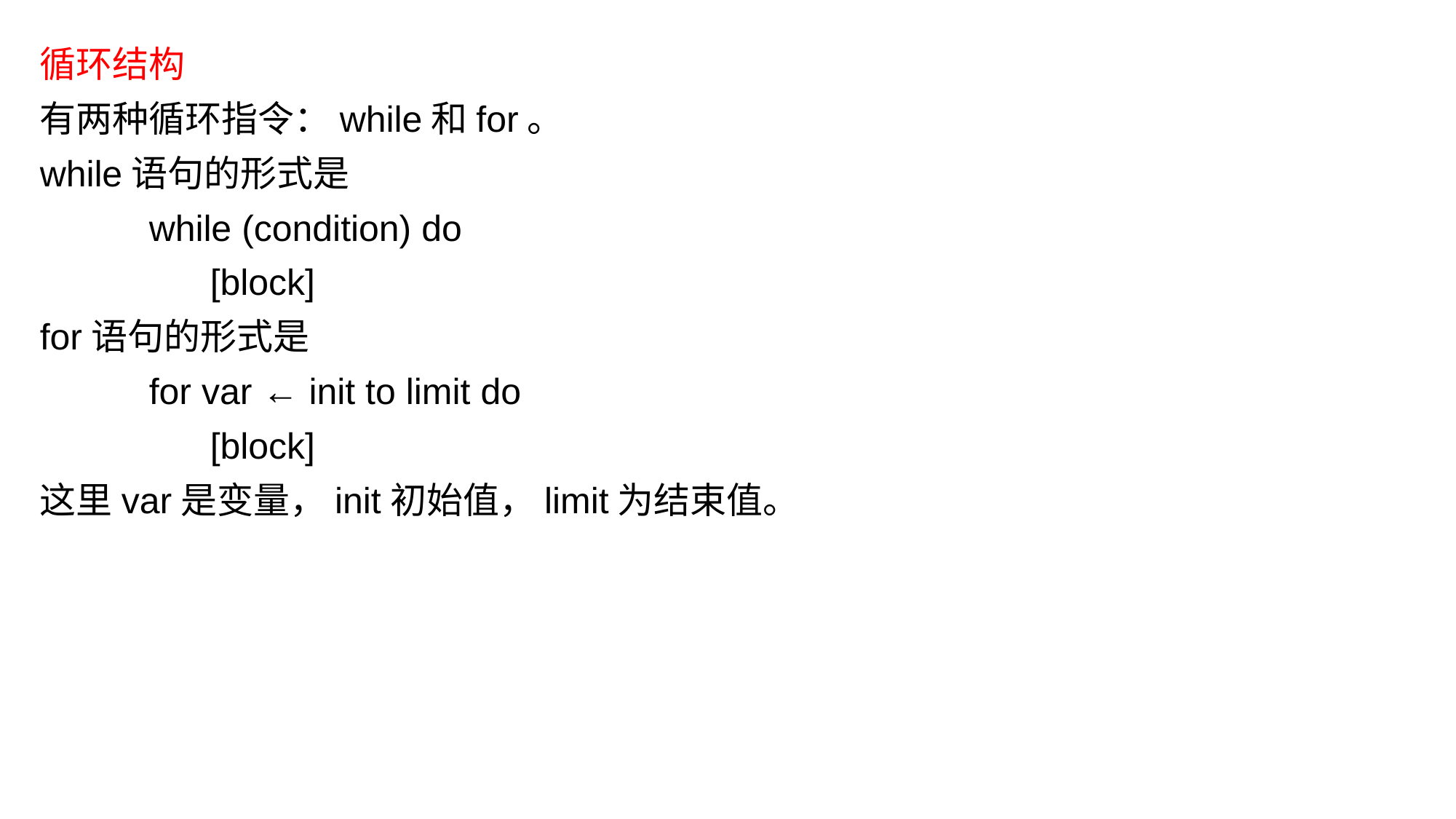

循环结构
有两种循环指令：while和for。
while语句的形式是
	while (condition) do
	      [block]
for语句的形式是
	for var ← init to limit do
	      [block]
这里var是变量，init初始值，limit为结束值。